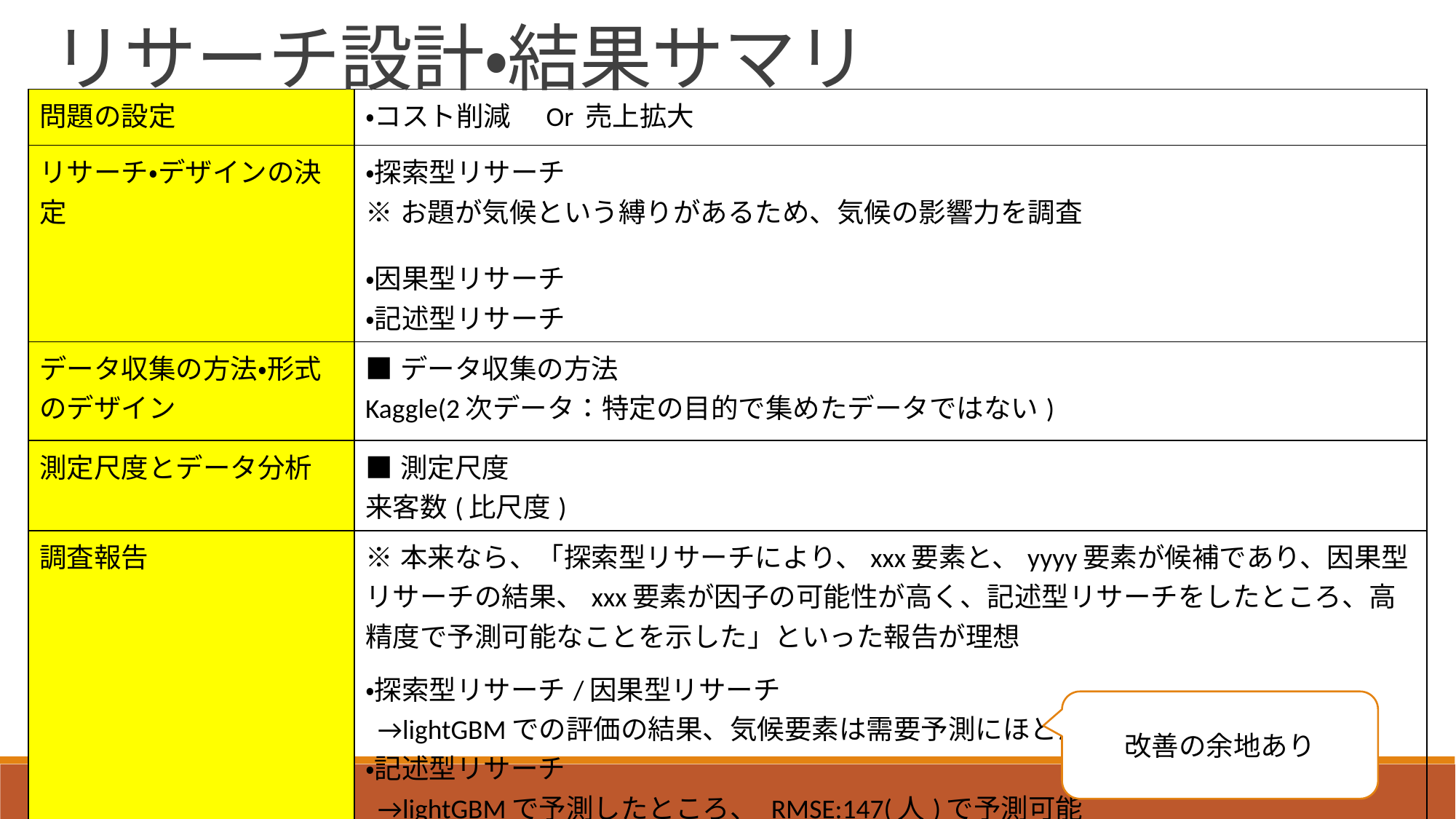

リサーチ設計・結果サマリ
| 問題の設定 | ・コスト削減　Or 売上拡大 |
| --- | --- |
| リサーチ・デザインの決定 | ・探索型リサーチ ※お題が気候という縛りがあるため、気候の影響力を調査 ・因果型リサーチ ・記述型リサーチ |
| データ収集の方法・形式のデザイン | ■データ収集の方法 Kaggle(2次データ：特定の目的で集めたデータではない) |
| 測定尺度とデータ分析 | ■測定尺度 来客数(比尺度) |
| 調査報告 | ※本来なら、「探索型リサーチにより、xxx要素と、yyyy要素が候補であり、因果型リサーチの結果、xxx要素が因子の可能性が高く、記述型リサーチをしたところ、高精度で予測可能なことを示した」といった報告が理想 ・探索型リサーチ/因果型リサーチ →lightGBMでの評価の結果、気候要素は需要予測にほとんど寄与しない ・記述型リサーチ →lightGBMで予測したところ、 RMSE:147(人)で予測可能 |
改善の余地あり